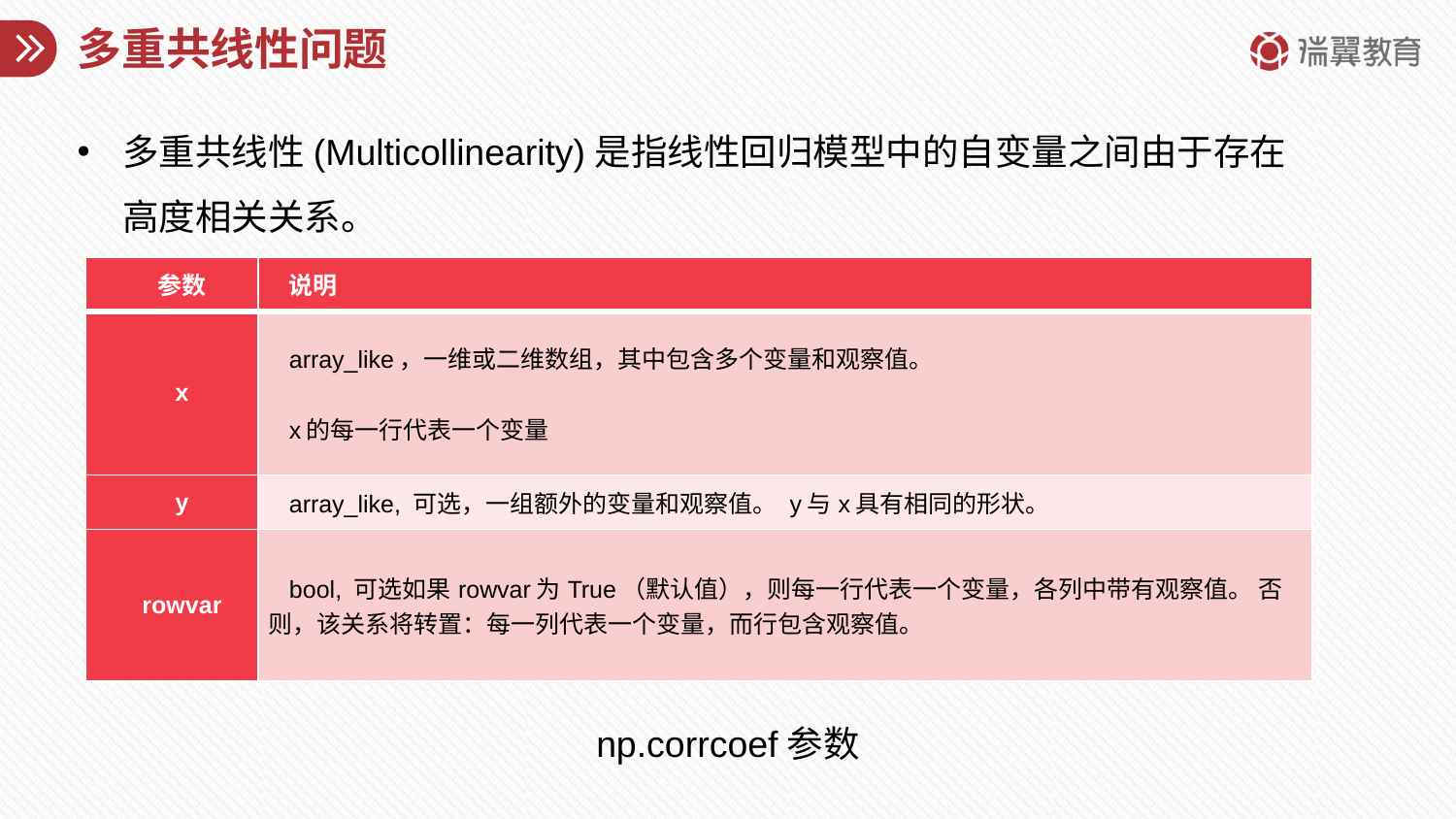

# 多重共线性问题
多重共线性(Multicollinearity)是指线性回归模型中的自变量之间由于存在高度相关关系。
| 参数 | 说明 |
| --- | --- |
| x | array\_like，一维或二维数组，其中包含多个变量和观察值。 x的每一行代表一个变量 |
| y | array\_like, 可选，一组额外的变量和观察值。 y与x具有相同的形状。 |
| rowvar | bool, 可选如果rowvar为True（默认值），则每一行代表一个变量，各列中带有观察值。 否则，该关系将转置：每一列代表一个变量，而行包含观察值。 |
np.corrcoef参数